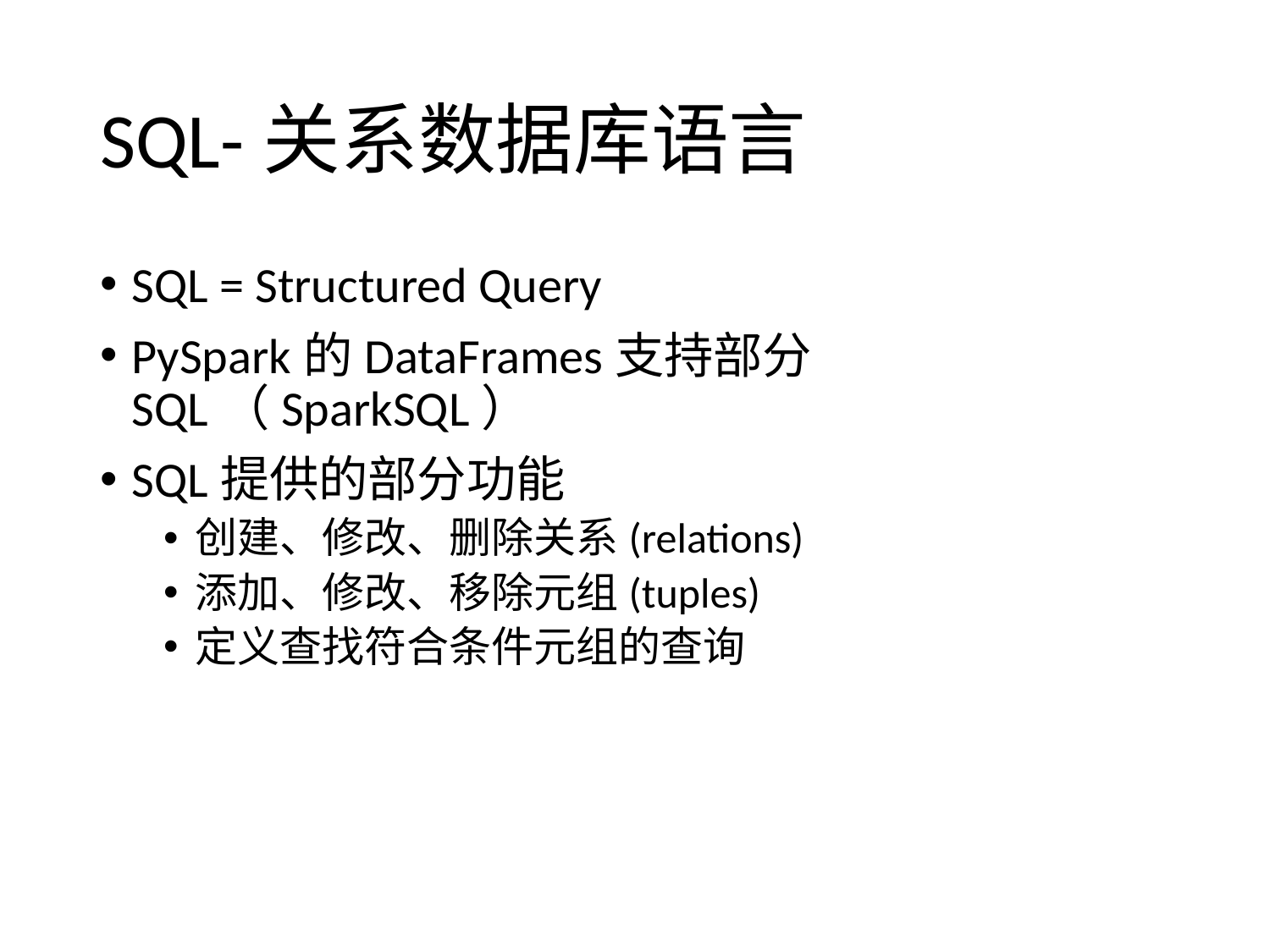

# SQL-关系数据库语言
SQL = Structured Query
PySpark的DataFrames支持部分SQL（SparkSQL）
SQL提供的部分功能
创建、修改、删除关系(relations)
添加、修改、移除元组(tuples)
定义查找符合条件元组的查询